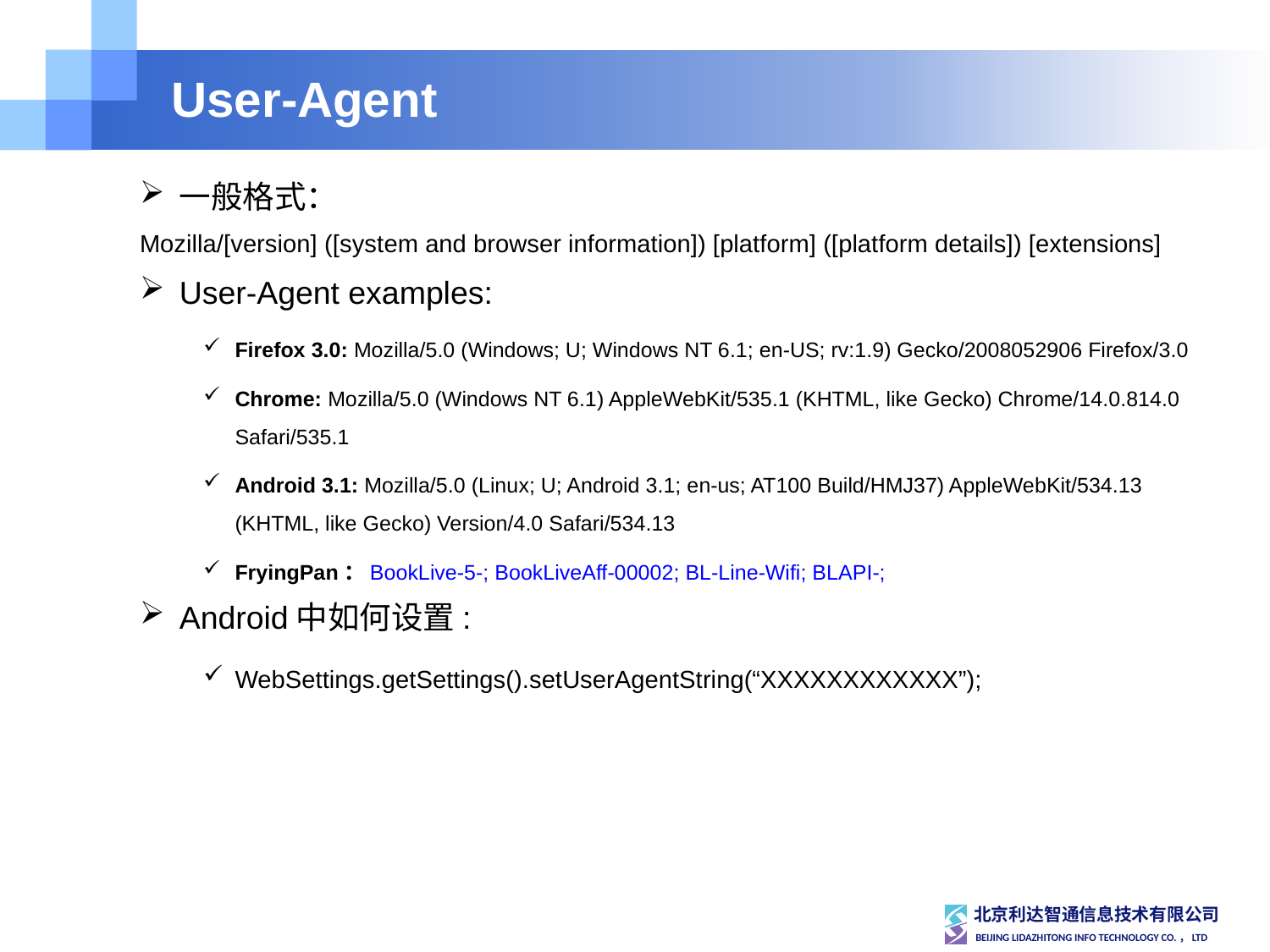

# User-Agent
一般格式：
Mozilla/[version] ([system and browser information]) [platform] ([platform details]) [extensions]
User-Agent examples:
Firefox 3.0: Mozilla/5.0 (Windows; U; Windows NT 6.1; en-US; rv:1.9) Gecko/2008052906 Firefox/3.0
Chrome: Mozilla/5.0 (Windows NT 6.1) AppleWebKit/535.1 (KHTML, like Gecko) Chrome/14.0.814.0 Safari/535.1
Android 3.1: Mozilla/5.0 (Linux; U; Android 3.1; en-us; AT100 Build/HMJ37) AppleWebKit/534.13 (KHTML, like Gecko) Version/4.0 Safari/534.13
FryingPan：BookLive-5-; BookLiveAff-00002; BL-Line-Wifi; BLAPI-;
Android中如何设置:
WebSettings.getSettings().setUserAgentString(“XXXXXXXXXXXX”);